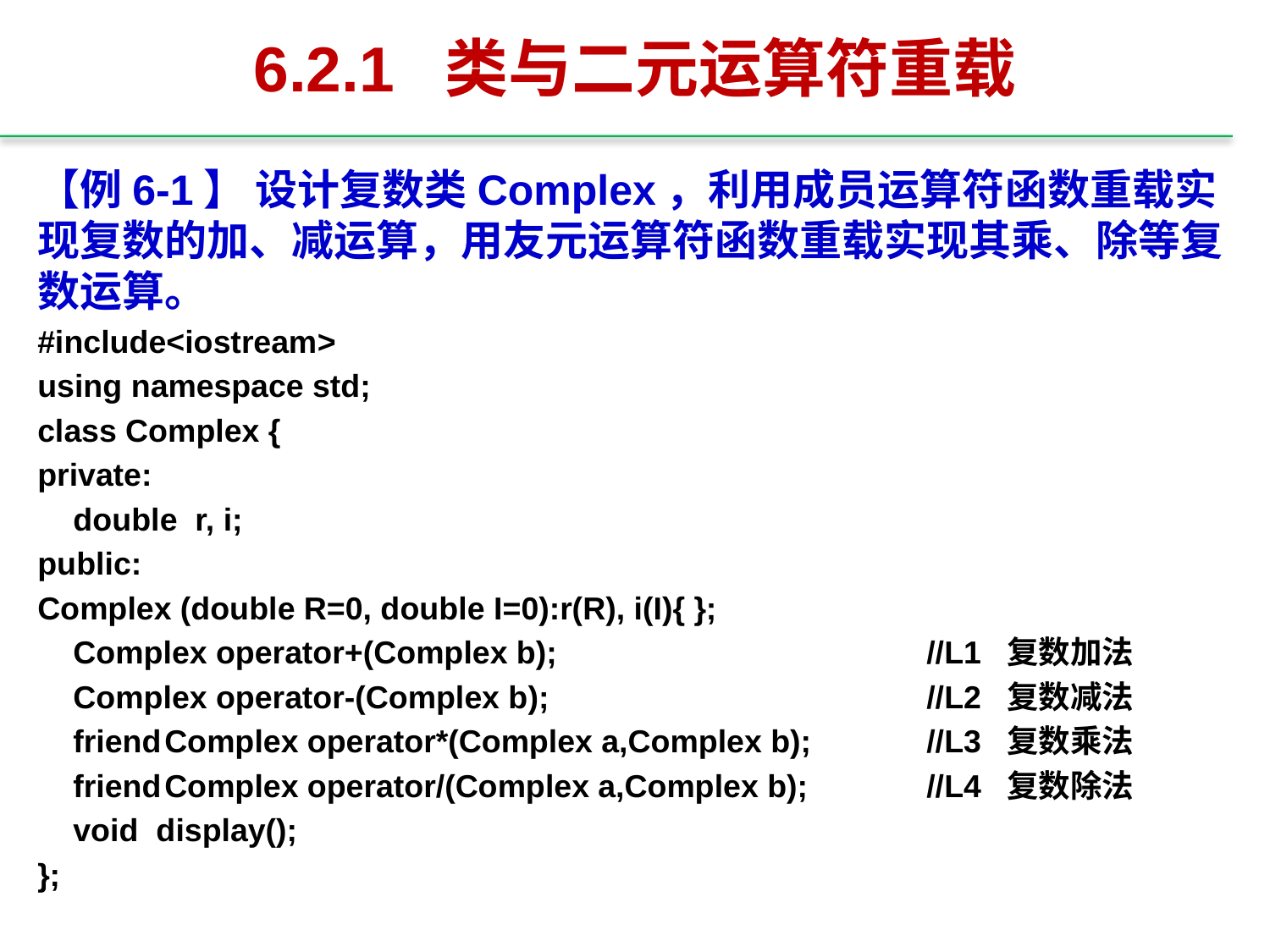

# 6.2.1  类与二元运算符重载
【例6-1】 设计复数类Complex，利用成员运算符函数重载实现复数的加、减运算，用友元运算符函数重载实现其乘、除等复数运算。
#include<iostream>
using namespace std;
class Complex {
private:
    double  r, i;
public:
Complex (double R=0, double I=0):r(R), i(I){ };
    Complex operator+(Complex b); 			//L1  复数加法
    Complex operator-(Complex b); 			//L2  复数减法
    friend	Complex operator*(Complex a,Complex b); 	//L3  复数乘法
    friend	Complex operator/(Complex a,Complex b); 	//L4  复数除法
    void  display();
};